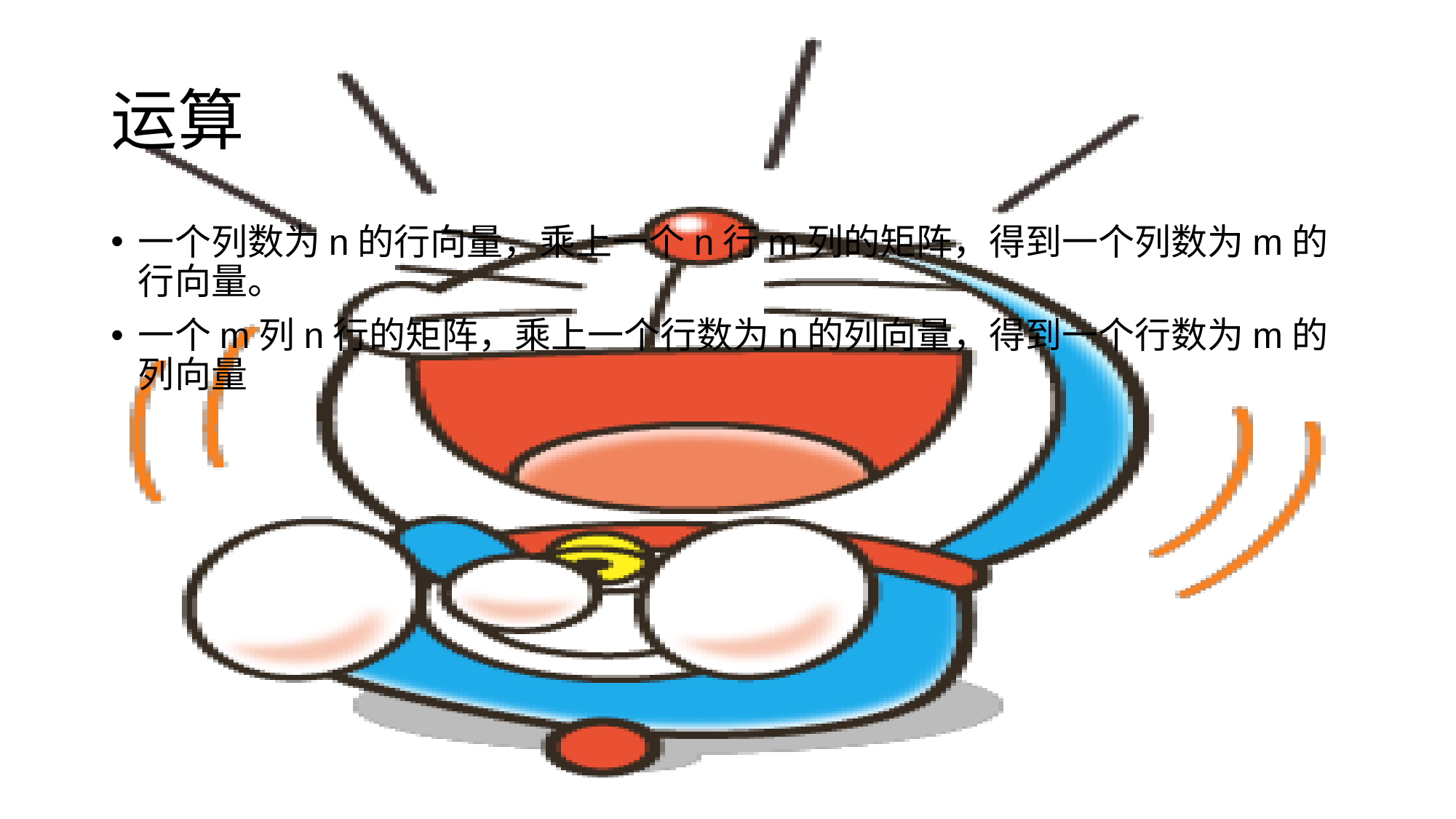

# 运算
一个列数为n的行向量，乘上一个n行m列的矩阵，得到一个列数为m的行向量。
一个m列n行的矩阵，乘上一个行数为n的列向量，得到一个行数为m的列向量